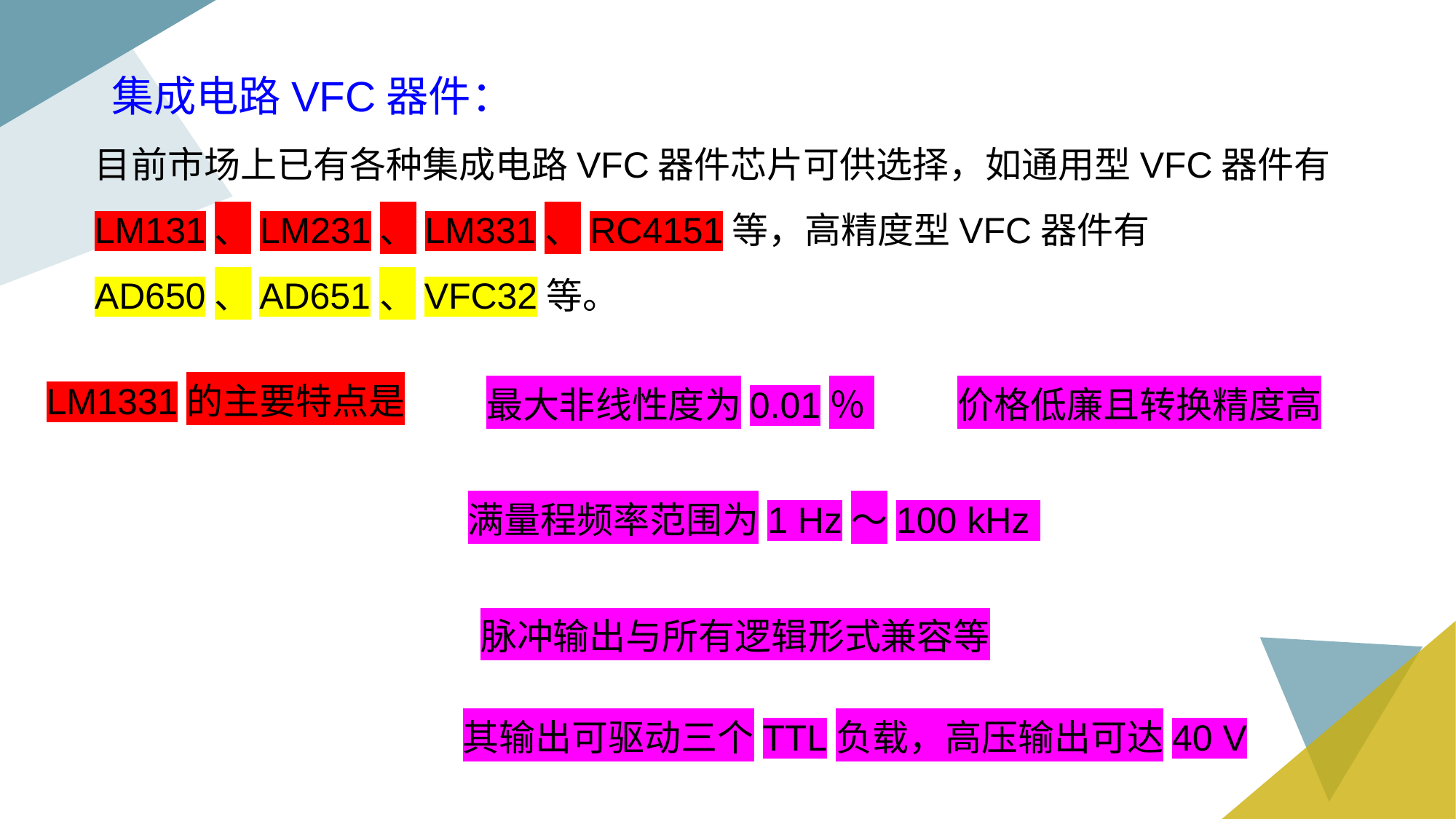

集成电路VFC器件：
目前市场上已有各种集成电路VFC器件芯片可供选择，如通用型VFC器件有LM131、LM231、LM331、RC4151等，高精度型VFC器件有AD650、AD651、VFC32等。
LM1331的主要特点是
价格低廉且转换精度高
最大非线性度为0.01％
满量程频率范围为1 Hz～100 kHz
脉冲输出与所有逻辑形式兼容等
其输出可驱动三个TTL负载，高压输出可达40 V